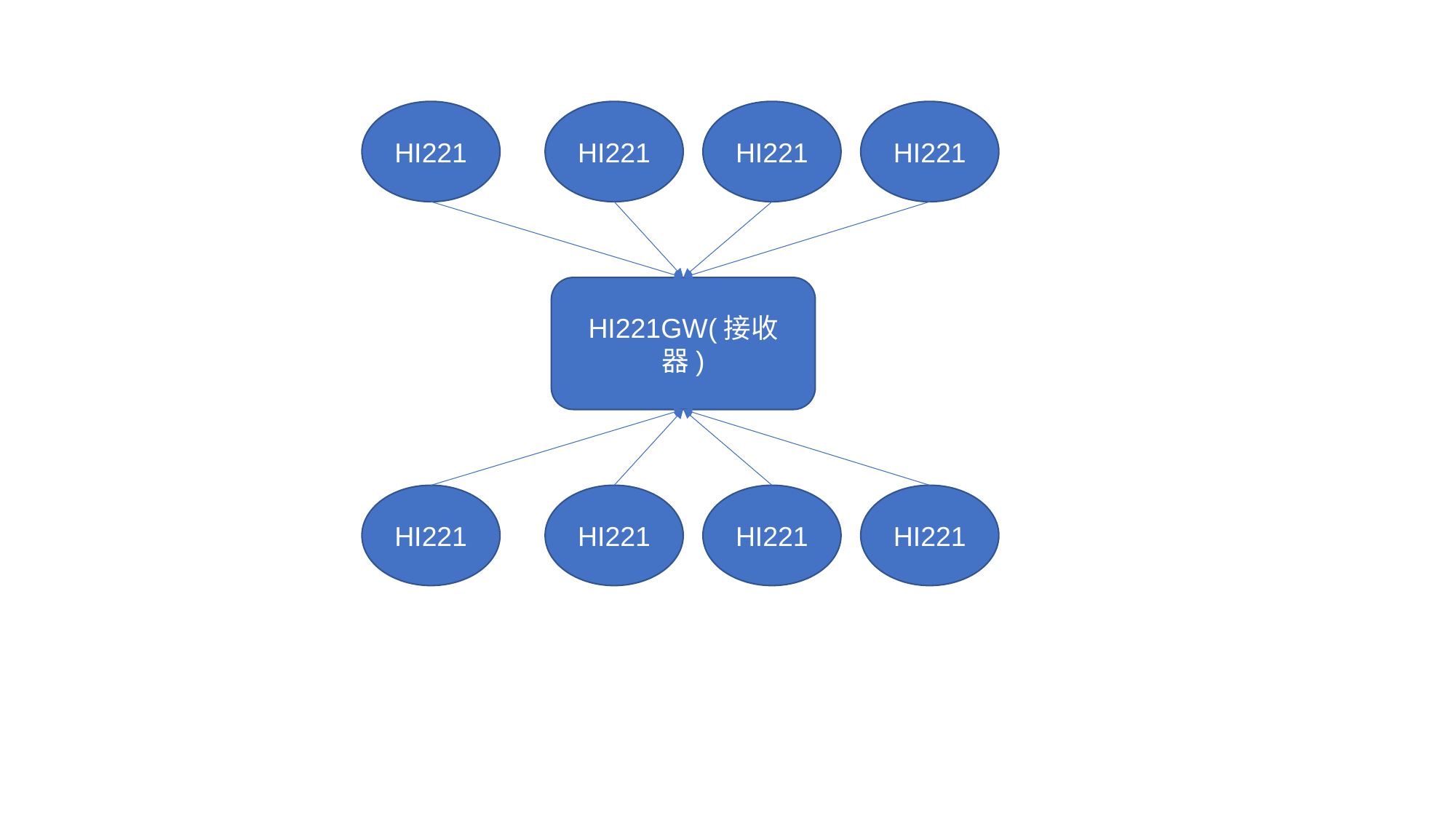

HI221
HI221
HI221
HI221
HI221GW(接收器)
HI221
HI221
HI221
HI221